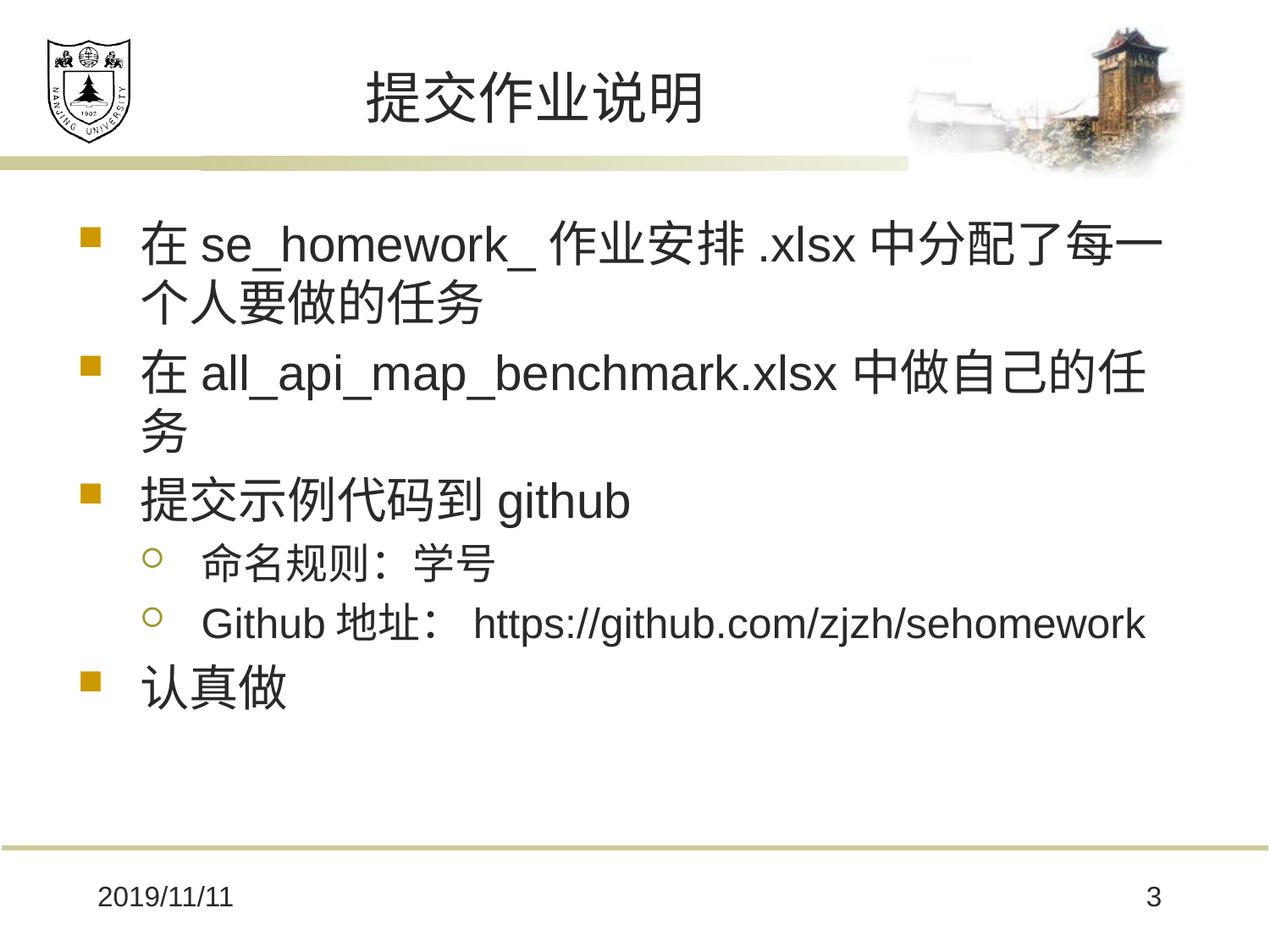

# 提交作业说明
在se_homework_作业安排.xlsx中分配了每一个人要做的任务
在all_api_map_benchmark.xlsx中做自己的任务
提交示例代码到github
命名规则：学号
Github地址：https://github.com/zjzh/sehomework
认真做

2019/11/11
3